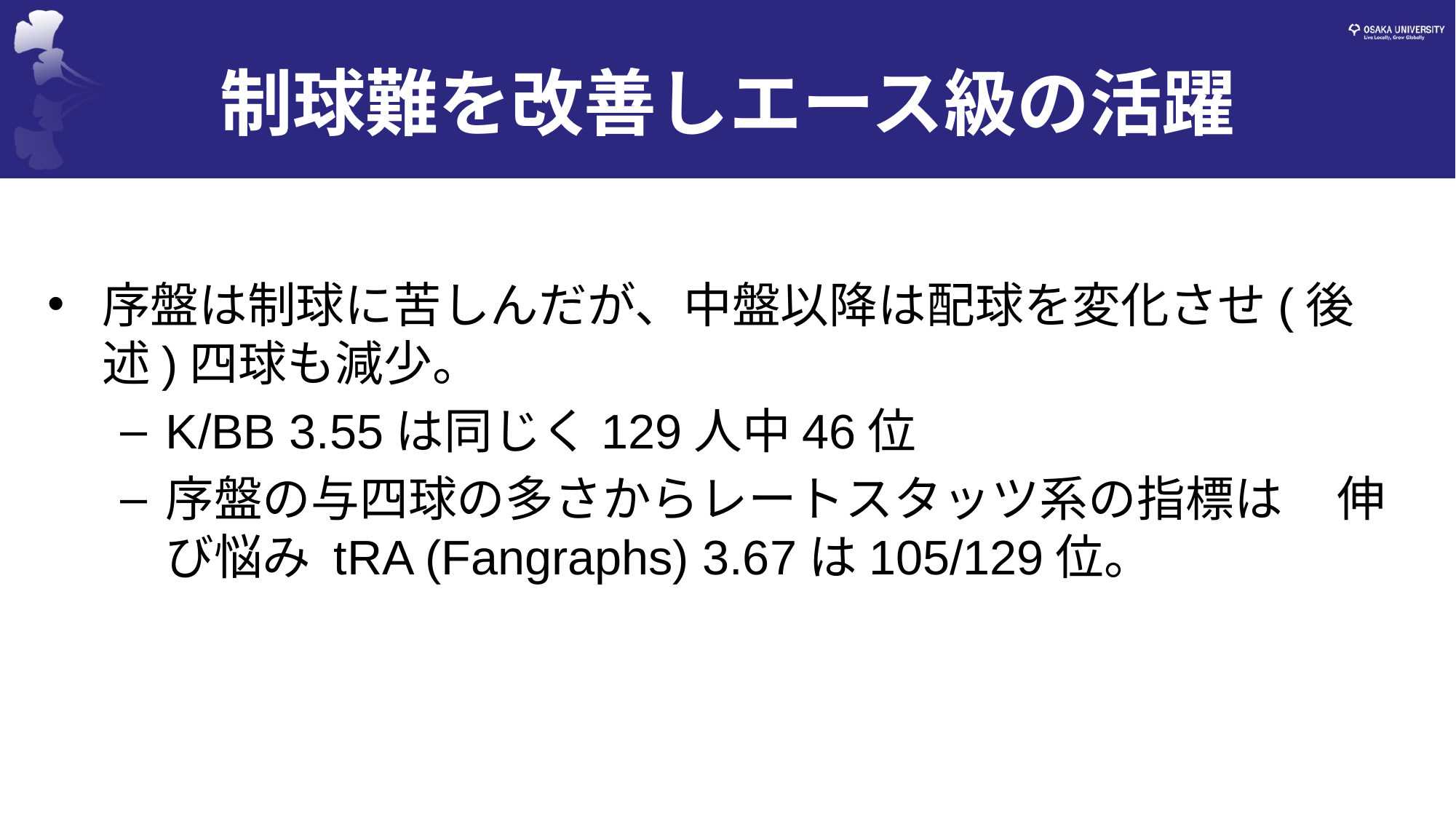

# 制球難を改善しエース級の活躍
序盤は制球に苦しんだが、中盤以降は配球を変化させ(後述)四球も減少。
K/BB 3.55は同じく129人中46位
序盤の与四球の多さからレートスタッツ系の指標は     伸び悩み tRA (Fangraphs) 3.67は105/129位。